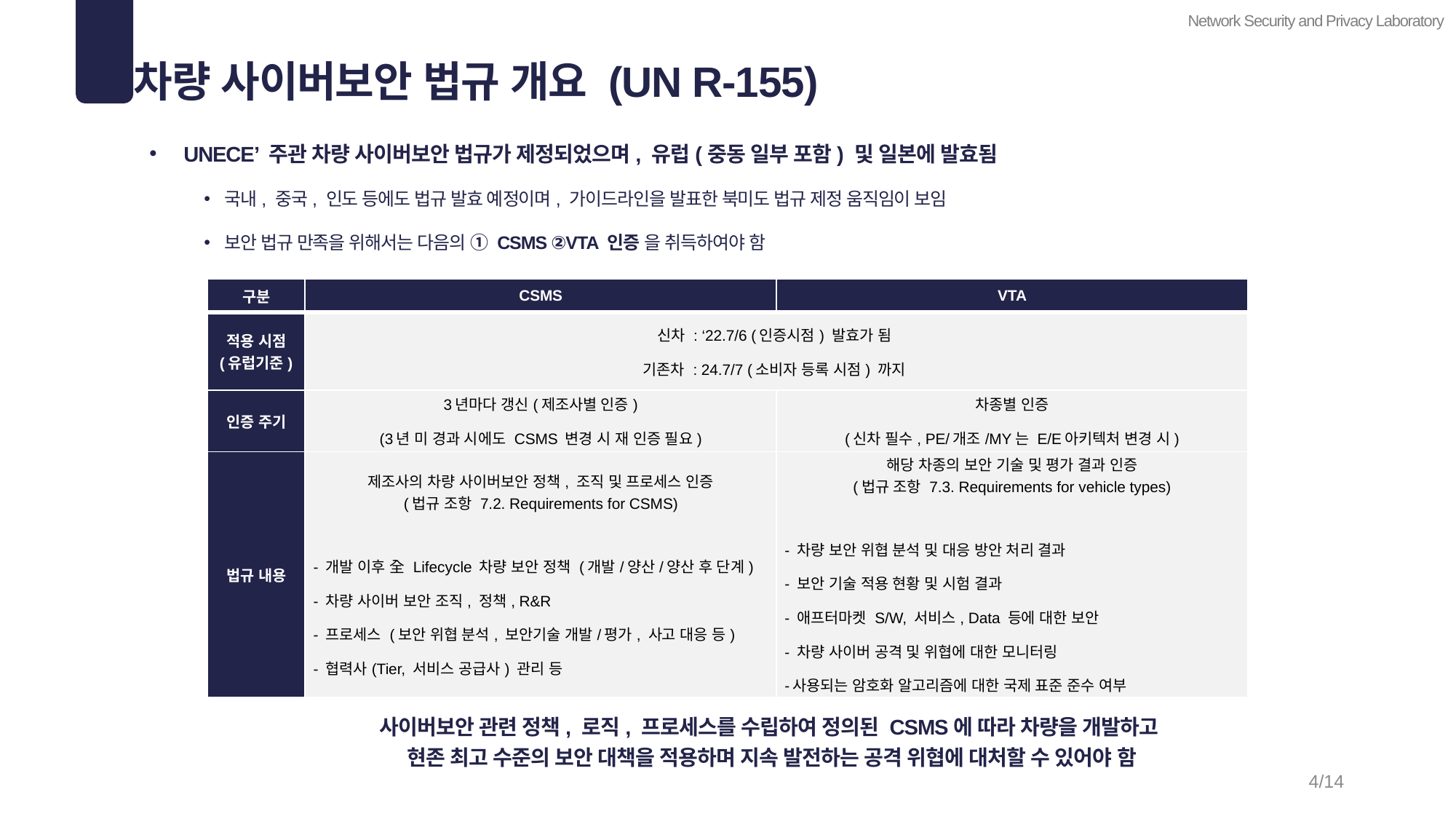

Network Security and Privacy Laboratory
01
차량 사이버보안 법규 개요 (UN R-155)
UNECE’ 주관 차량 사이버보안 법규가 제정되었으며, 유럽(중동 일부 포함) 및 일본에 발효됨

국내, 중국, 인도 등에도 법규 발효 예정이며, 가이드라인을 발표한 북미도 법규 제정 움직임이 보임

보안 법규 만족을 위해서는 다음의 ① CSMS ②VTA 인증 을 취득하여야 함
| 구분 | CSMS | VTA |
| --- | --- | --- |
| 적용 시점 (유럽기준) | 신차 : ‘22.7/6 (인증시점) 발효가 됨 기존차 : 24.7/7 (소비자 등록 시점) 까지 |  |
| 인증 주기 | 3년마다 갱신(제조사별 인증) (3년 미 경과 시에도 CSMS 변경 시 재 인증 필요) | 차종별 인증 (신차 필수, PE/개조/MY는 E/E아키텍처 변경 시) |
| 법규 내용 | 제조사의 차량 사이버보안 정책, 조직 및 프로세스 인증 (법규 조항 7.2. Requirements for CSMS)   - 개발 이후 全 Lifecycle 차량 보안 정책 (개발/양산/양산 후 단계) - 차량 사이버 보안 조직, 정책, R&R - 프로세스 (보안 위협 분석, 보안기술 개발/평가, 사고 대응 등) - 협력사(Tier, 서비스 공급사) 관리 등 | 해당 차종의 보안 기술 및 평가 결과 인증 (법규 조항 7.3. Requirements for vehicle types)   - 차량 보안 위협 분석 및 대응 방안 처리 결과 - 보안 기술 적용 현황 및 시험 결과 - 애프터마켓 S/W, 서비스, Data 등에 대한 보안 - 차량 사이버 공격 및 위협에 대한 모니터링 -사용되는 암호화 알고리즘에 대한 국제 표준 준수 여부 |
사이버보안 관련 정책, 로직, 프로세스를 수립하여 정의된 CSMS에 따라 차량을 개발하고
현존 최고 수준의 보안 대책을 적용하며 지속 발전하는 공격 위협에 대처할 수 있어야 함
4/14